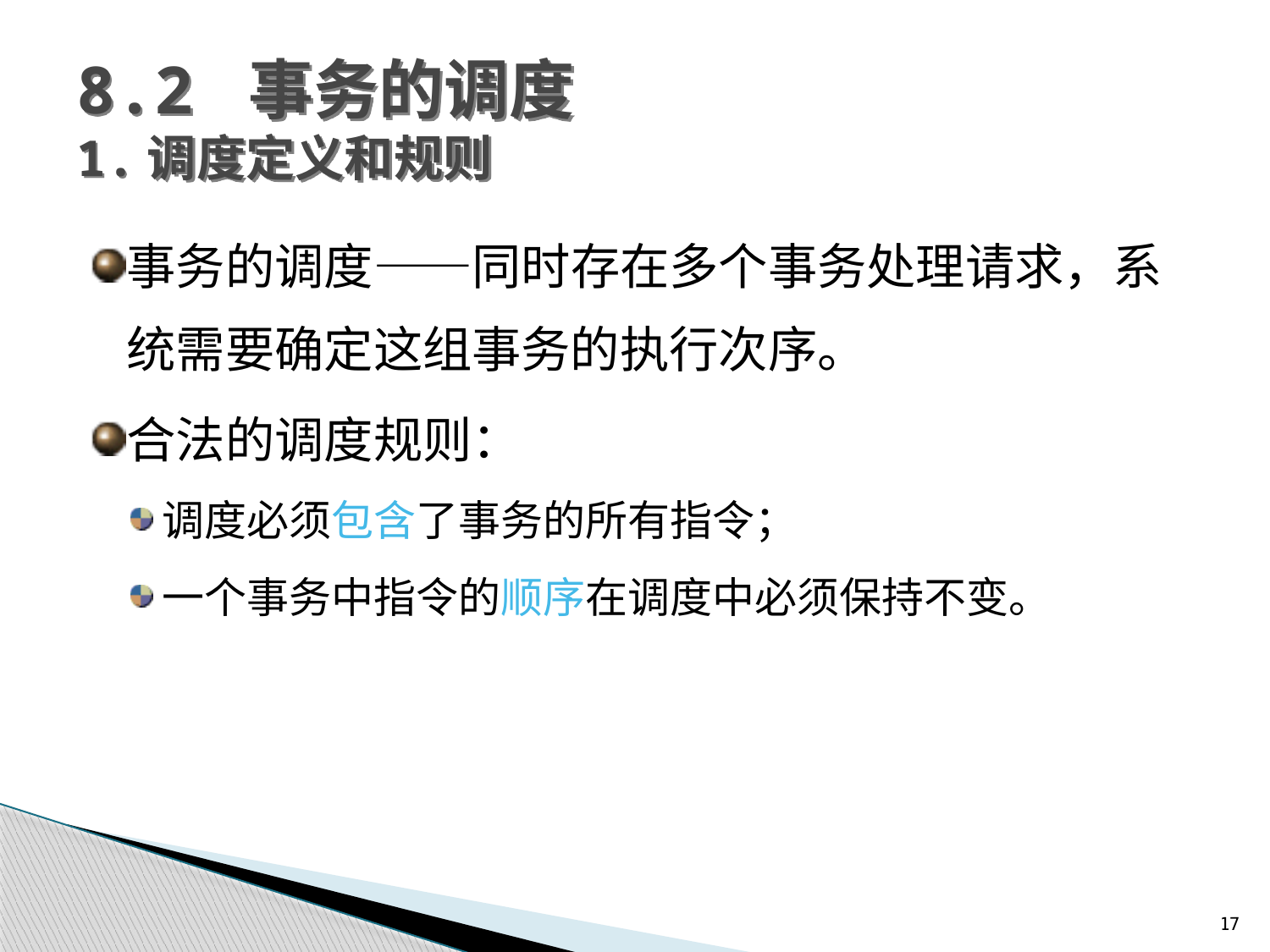

8.2 事务的调度
1.调度定义和规则
事务的调度——同时存在多个事务处理请求，系统需要确定这组事务的执行次序。
合法的调度规则：
调度必须包含了事务的所有指令；
一个事务中指令的顺序在调度中必须保持不变。
17